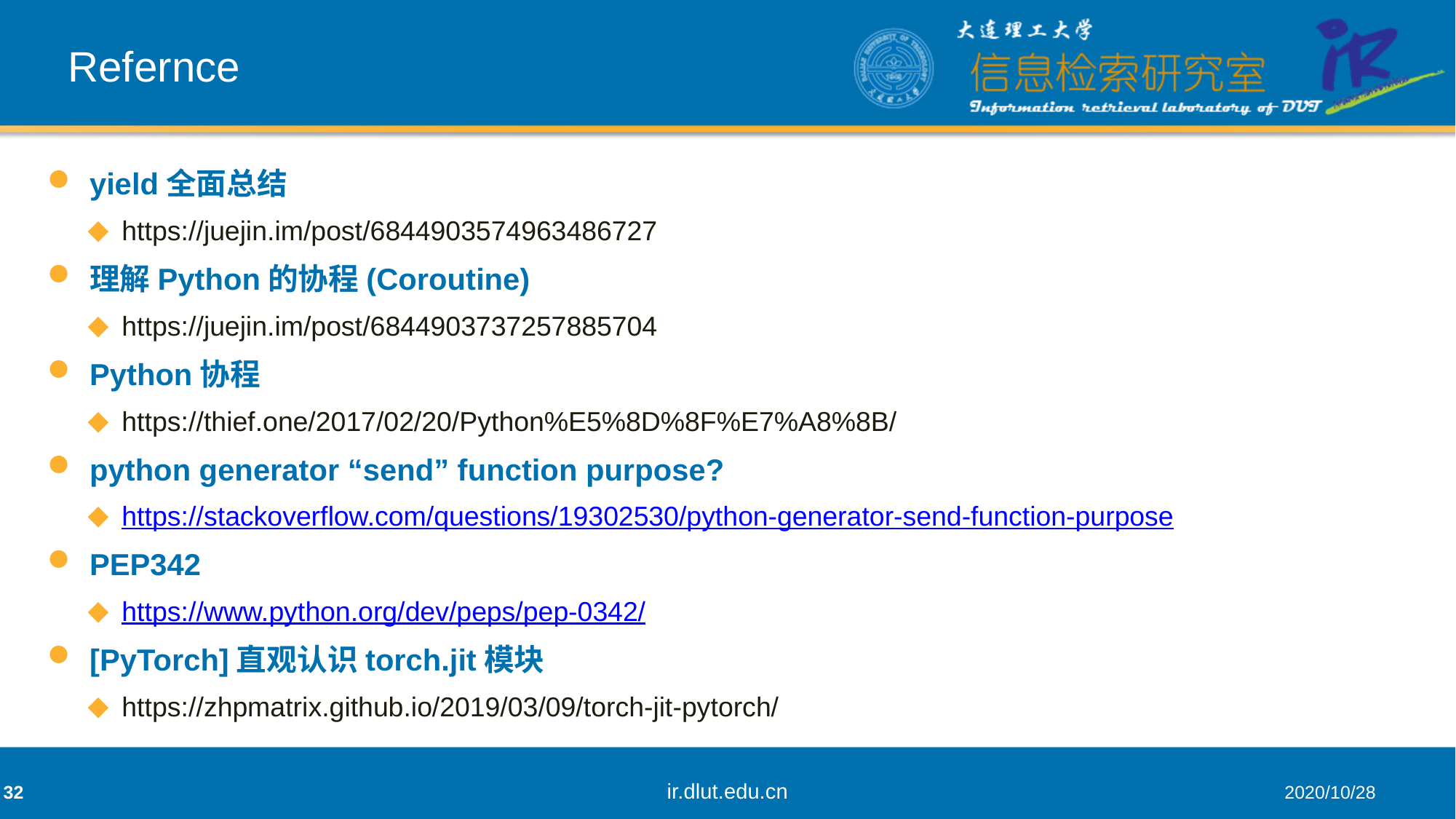

# Refernce
yield全面总结
https://juejin.im/post/6844903574963486727
理解Python的协程(Coroutine)
https://juejin.im/post/6844903737257885704
Python协程
https://thief.one/2017/02/20/Python%E5%8D%8F%E7%A8%8B/
python generator “send” function purpose?
https://stackoverflow.com/questions/19302530/python-generator-send-function-purpose
PEP342
https://www.python.org/dev/peps/pep-0342/
[PyTorch]直观认识torch.jit模块
https://zhpmatrix.github.io/2019/03/09/torch-jit-pytorch/